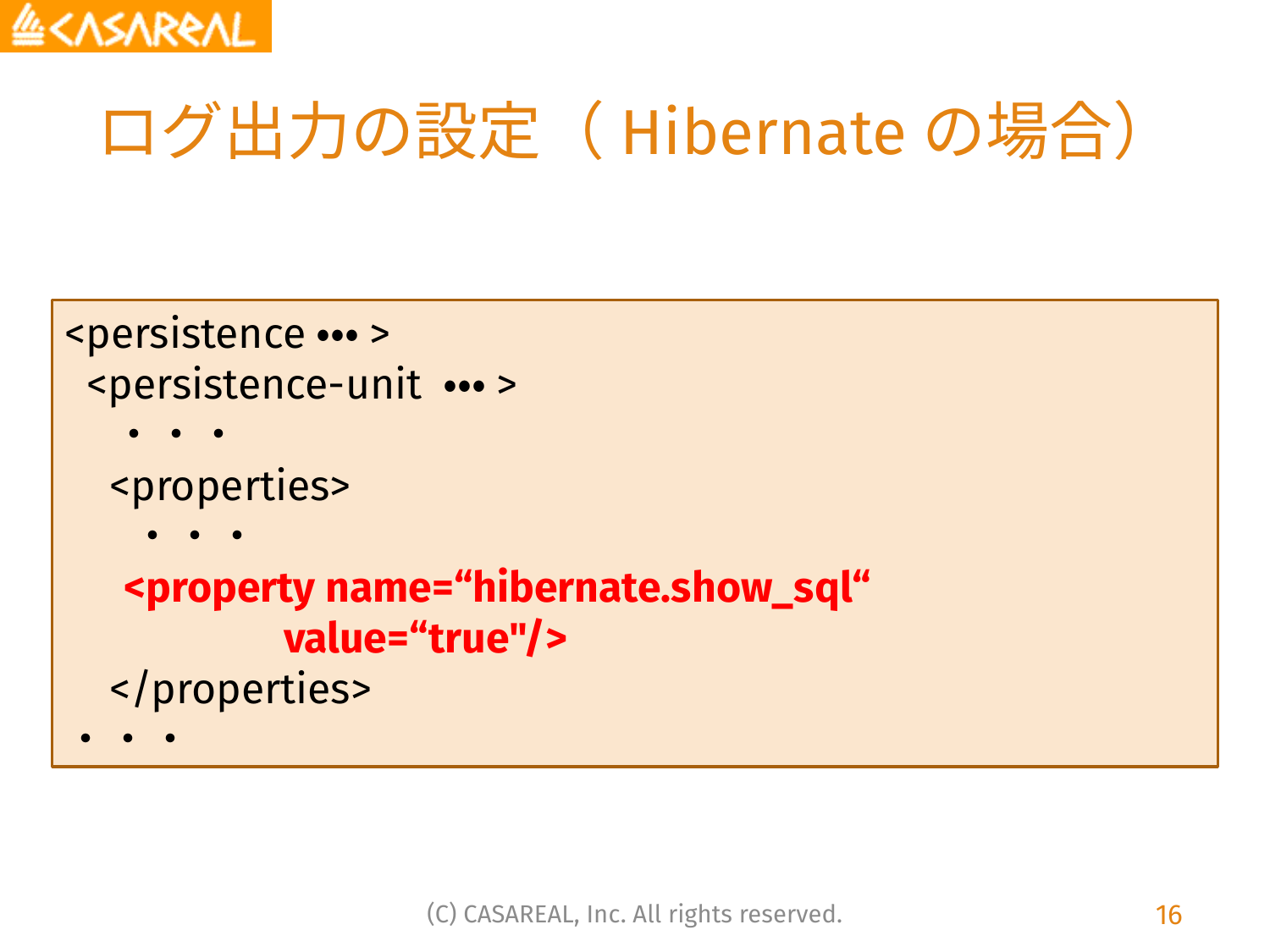

# ログ出力の設定（Hibernateの場合）
<persistence・・・>
  <persistence-unit ・・・>
    ・・・
    <properties>
      ・・・
      <property name=“hibernate.show_sql“
                      value=“true"/>
    </properties>
・・・
(C) CASAREAL, Inc. All rights reserved.
16